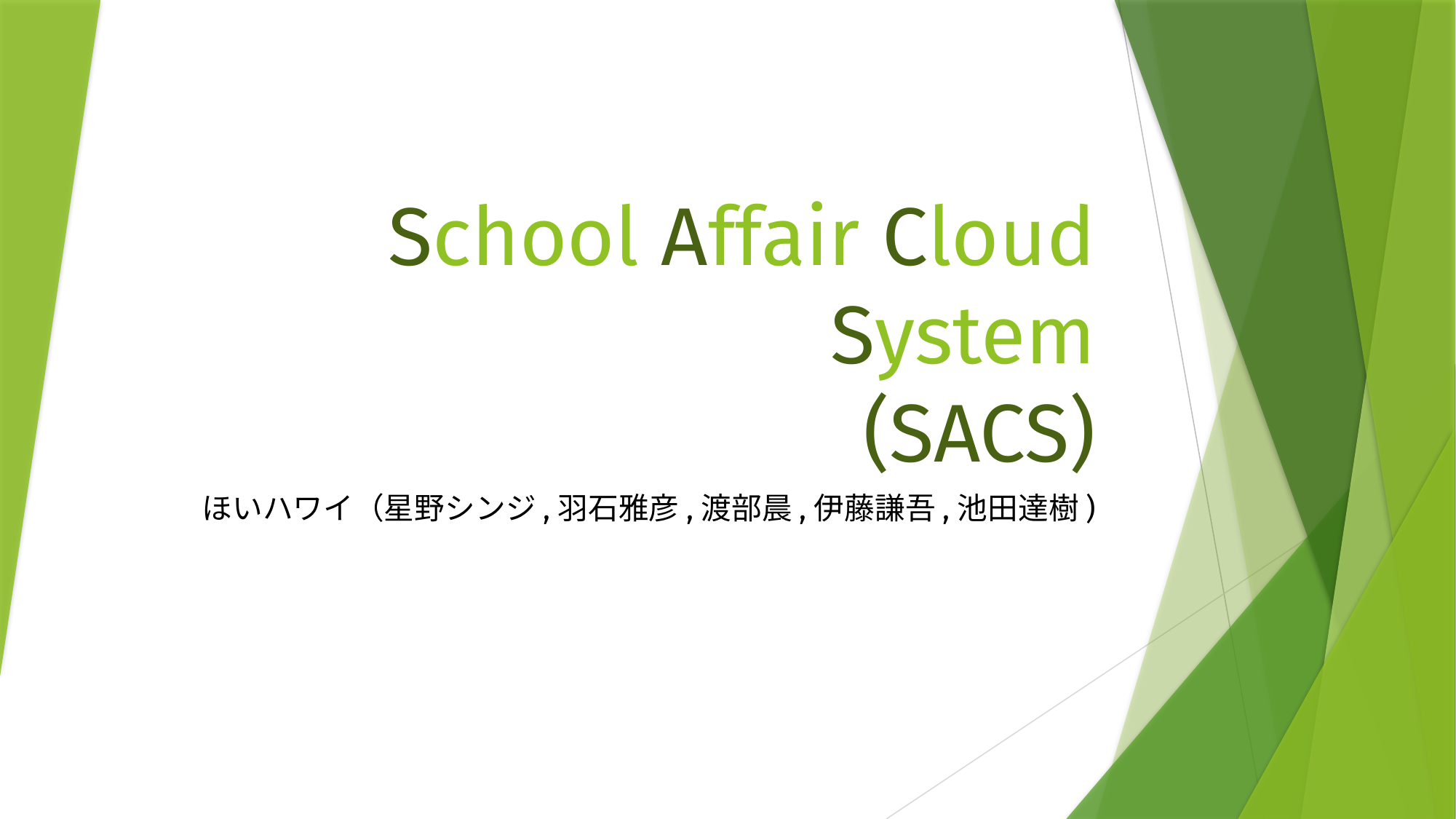

# School Affair Cloud System (SACS)
ほいハワイ（星野シンジ,羽石雅彦,渡部晨,伊藤謙吾,池田達樹)